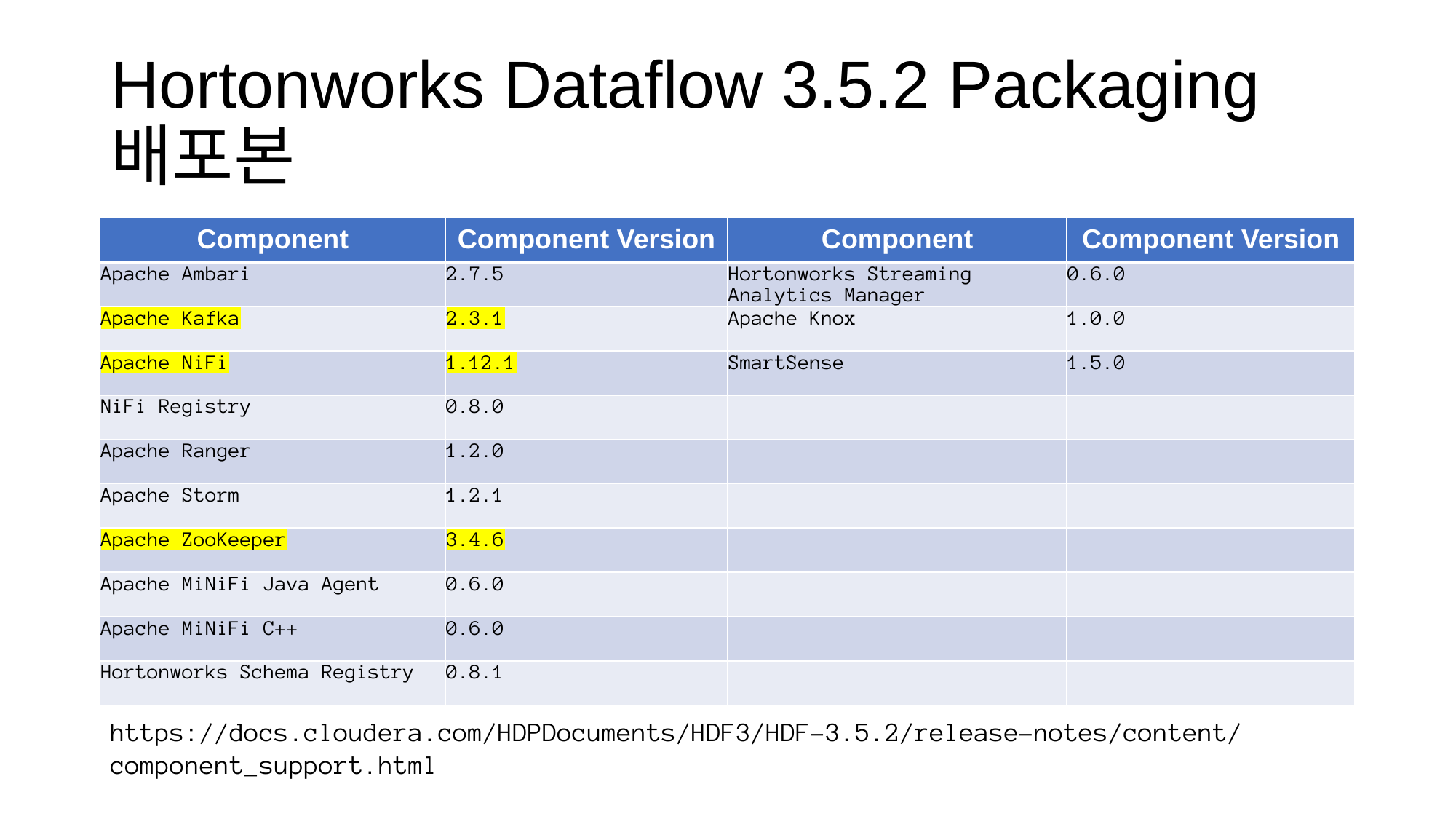

# Hortonworks Dataflow 3.5.2 Packaging 배포본
| Component | Component Version | Component | Component Version |
| --- | --- | --- | --- |
| Apache Ambari | 2.7.5 | Hortonworks Streaming Analytics Manager | 0.6.0 |
| Apache Kafka | 2.3.1 | Apache Knox | 1.0.0 |
| Apache NiFi | 1.12.1 | SmartSense | 1.5.0 |
| NiFi Registry | 0.8.0 |  |  |
| Apache Ranger | 1.2.0 |  |  |
| Apache Storm | 1.2.1 |  |  |
| Apache ZooKeeper | 3.4.6 |  |  |
| Apache MiNiFi Java Agent | 0.6.0 |  |  |
| Apache MiNiFi C++ | 0.6.0 |  |  |
| Hortonworks Schema Registry | 0.8.1 |  |  |
https://docs.cloudera.com/HDPDocuments/HDF3/HDF-3.5.2/release-notes/content/component_support.html